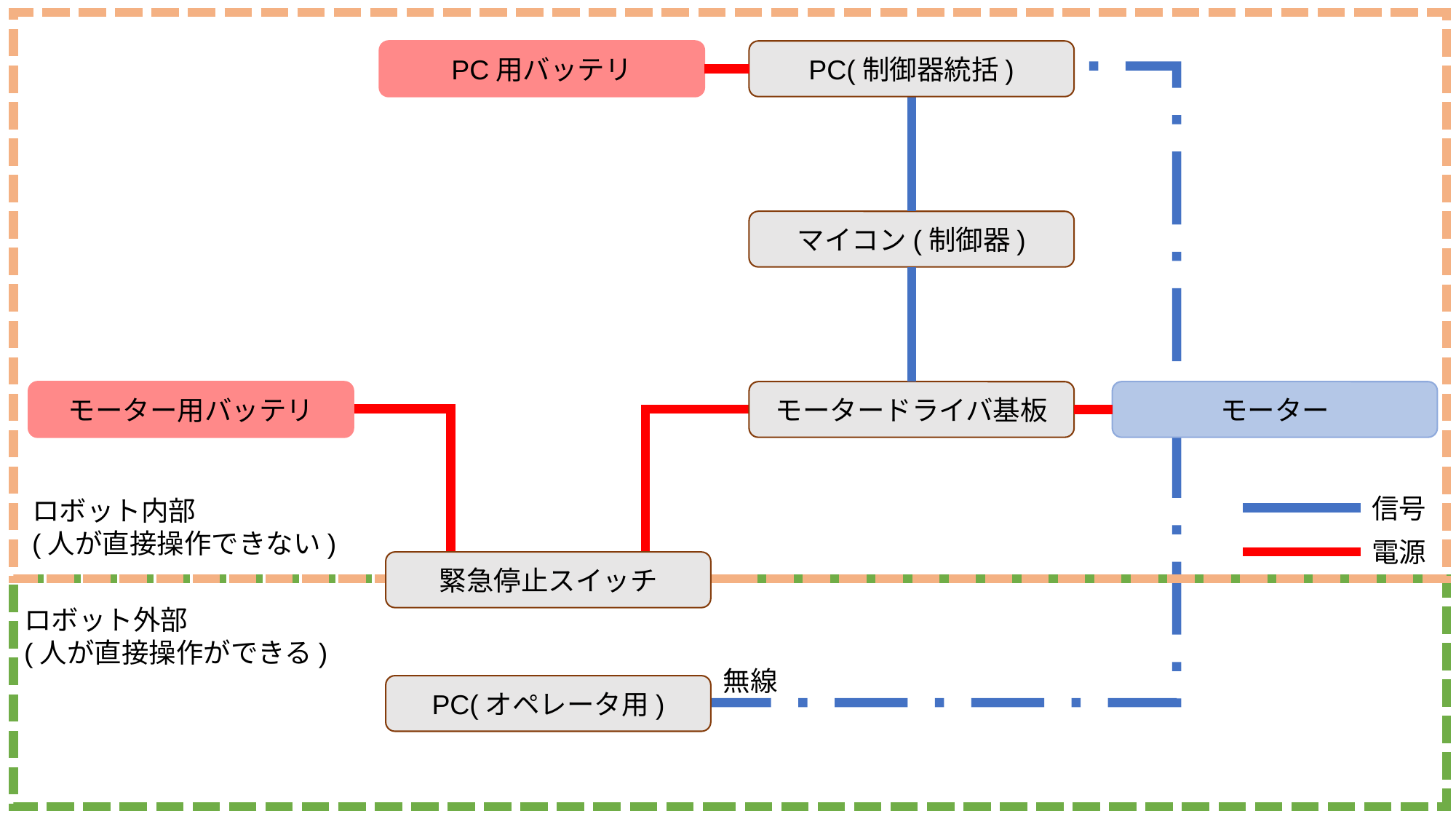

PC用バッテリ
PC(制御器統括)

マイコン(制御器)
モーター用バッテリ
モータードライバ基板
モーター

信号
ロボット内部
(人が直接操作できない)
電源
緊急停止スイッチ

ロボット外部
(人が直接操作ができる)
無線
PC(オペレータ用)